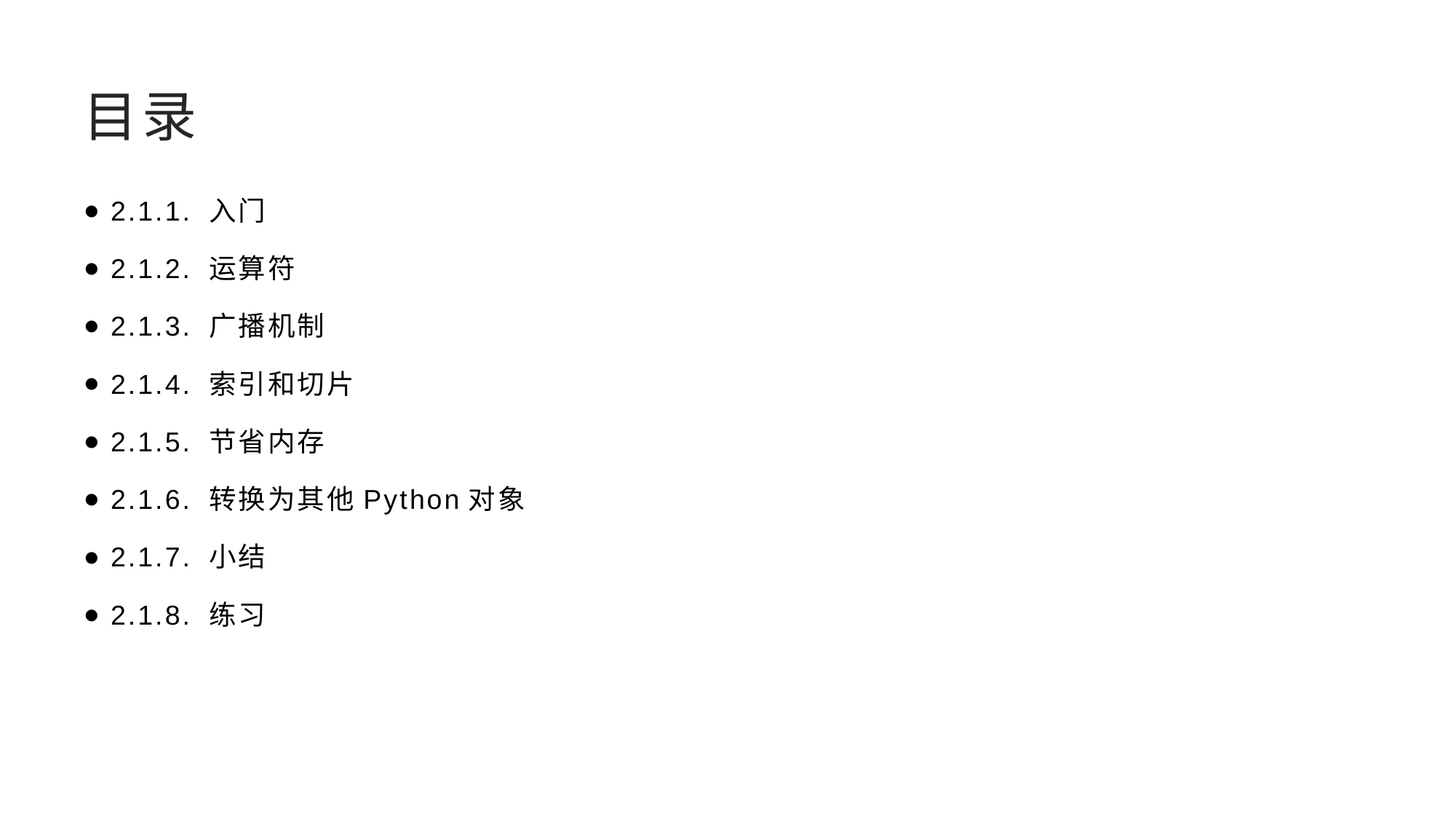

# 目录
2.1.1. 入门
2.1.2. 运算符
2.1.3. 广播机制
2.1.4. 索引和切片
2.1.5. 节省内存
2.1.6. 转换为其他Python对象
2.1.7. 小结
2.1.8. 练习